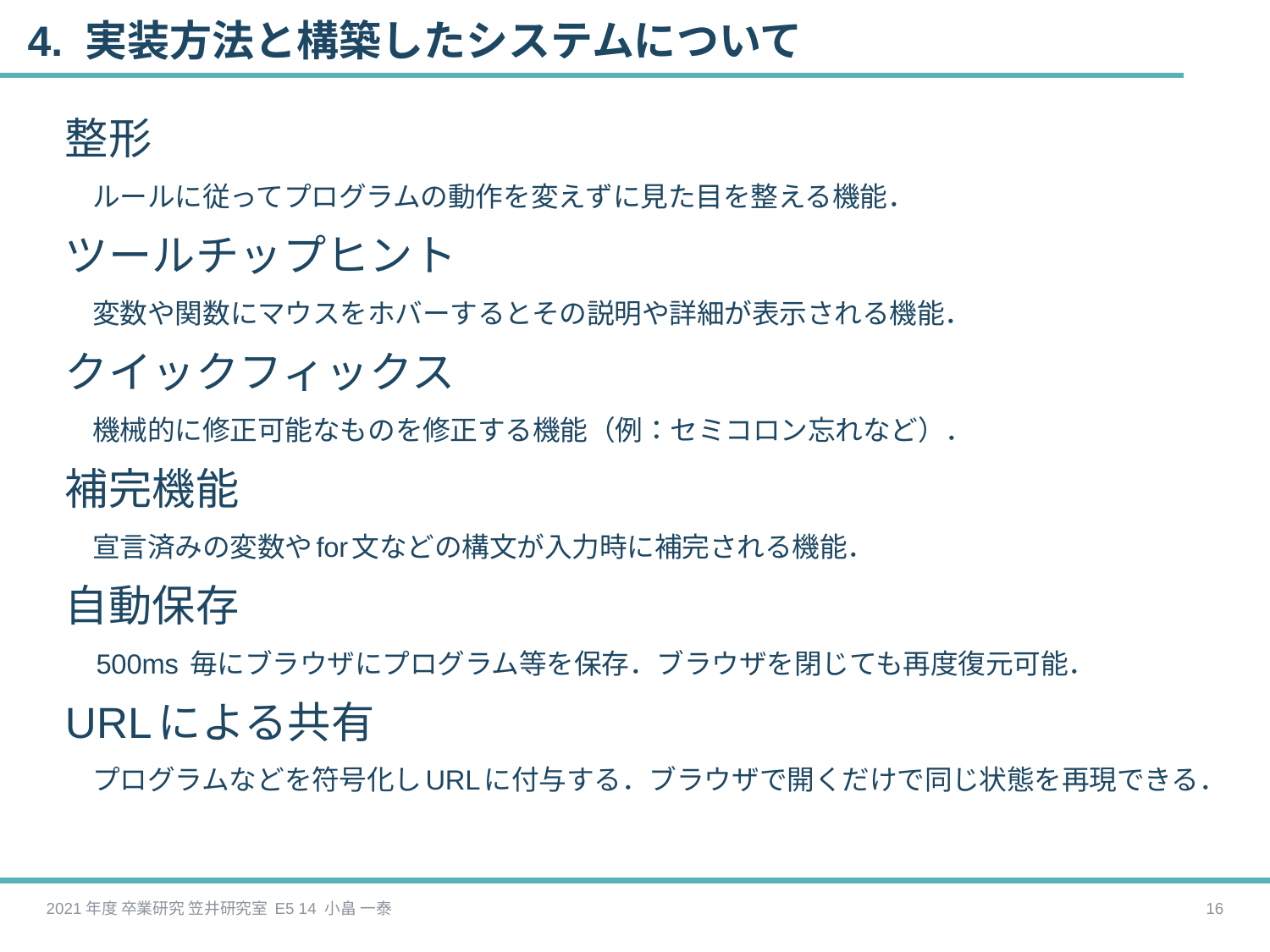

# 4. 実装方法と構築したシステムについて
整形
　ルールに従ってプログラムの動作を変えずに見た目を整える機能．
ツールチップヒント
　変数や関数にマウスをホバーするとその説明や詳細が表示される機能．
クイックフィックス
　機械的に修正可能なものを修正する機能（例：セミコロン忘れなど）．
補完機能
　宣言済みの変数やfor文などの構文が入力時に補完される機能．
自動保存
　500ms 毎にブラウザにプログラム等を保存．ブラウザを閉じても再度復元可能．
URLによる共有
　プログラムなどを符号化しURLに付与する．ブラウザで開くだけで同じ状態を再現できる．
2021年度 卒業研究 笠井研究室 E5 14 小畠 一泰
16